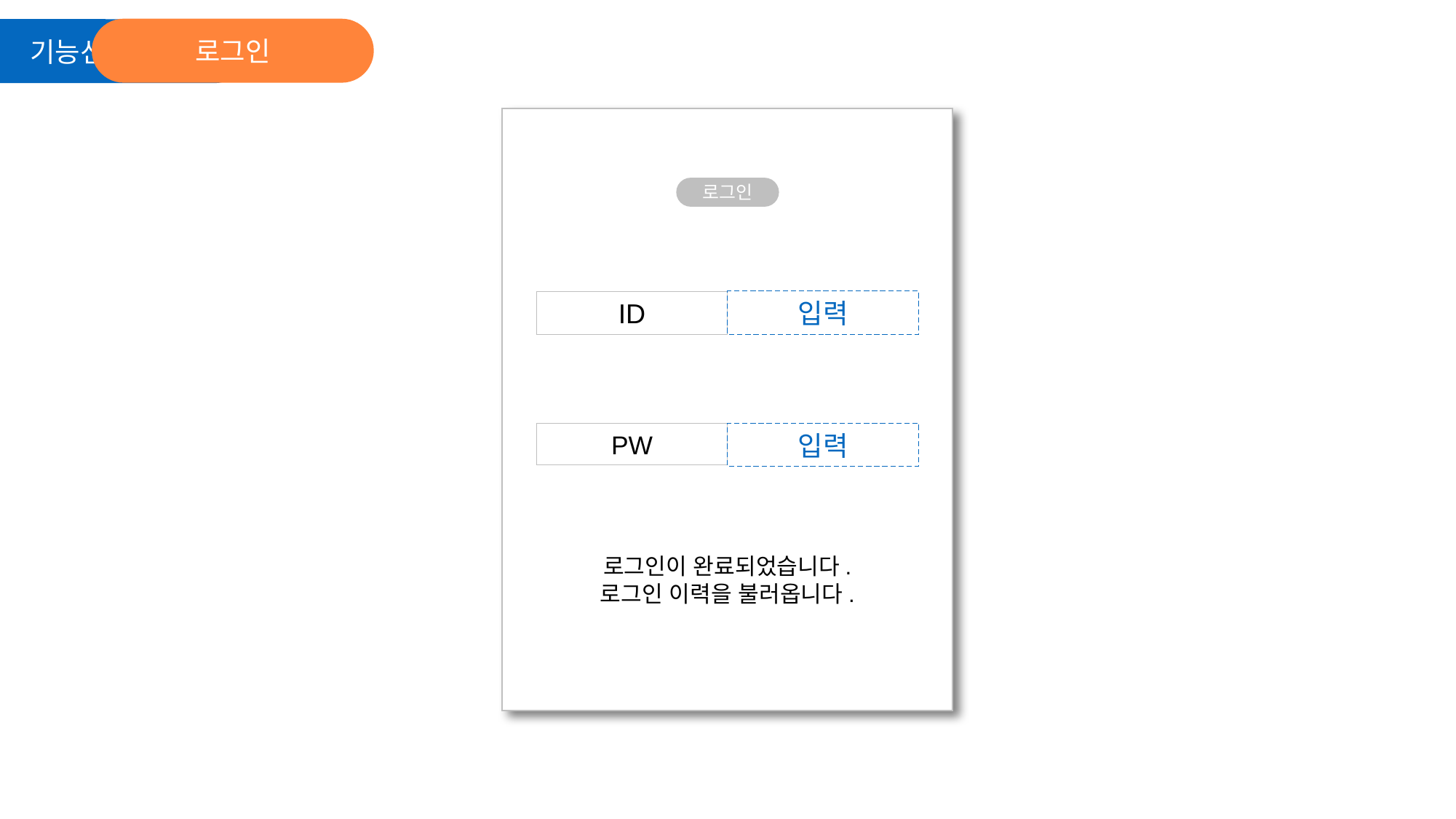

로그인
기능선택화면

로그인
입력
ID
입력
PW
로그인이 완료되었습니다.
로그인 이력을 불러옵니다.